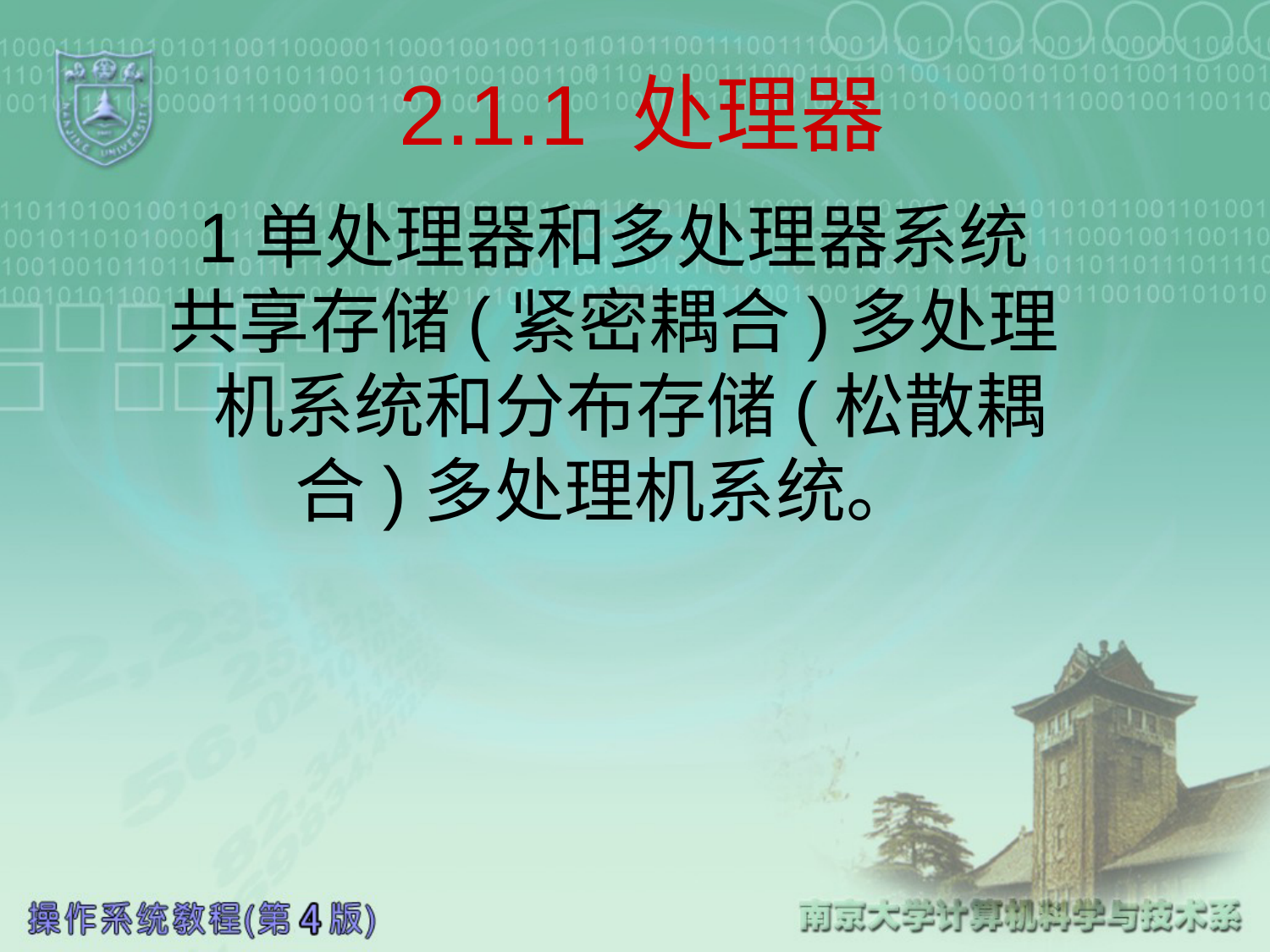

# 2.1.1 处理器

1单处理器和多处理器系统
共享存储(紧密耦合)多处理   机系统和分布存储(松散耦合)多处理机系统。